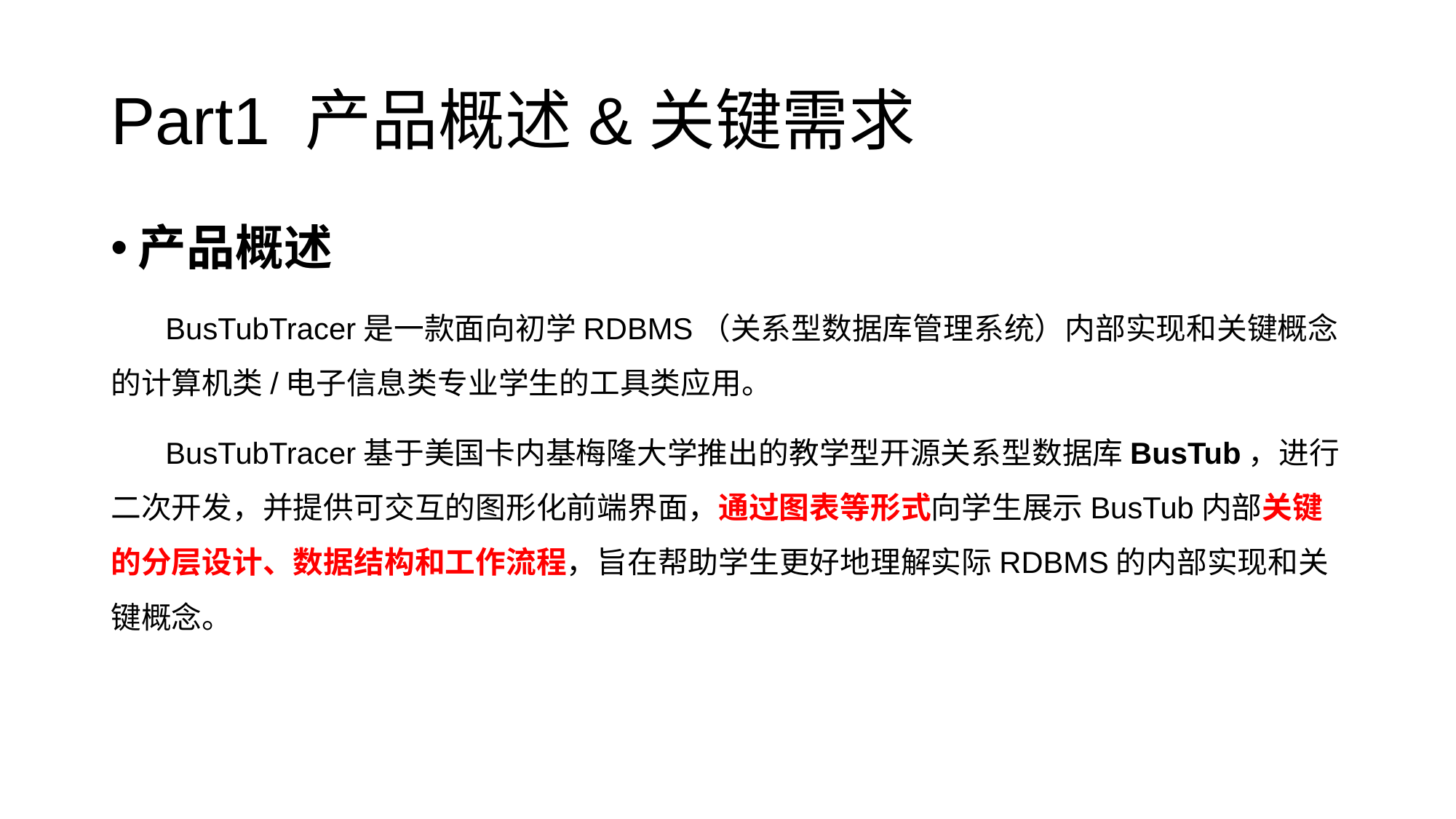

# Part1 产品概述&关键需求
产品概述
BusTubTracer是一款面向初学RDBMS（关系型数据库管理系统）内部实现和关键概念的计算机类/电子信息类专业学生的工具类应用。
BusTubTracer基于美国卡内基梅隆大学推出的教学型开源关系型数据库BusTub，进行二次开发，并提供可交互的图形化前端界面，通过图表等形式向学生展示BusTub内部关键的分层设计、数据结构和工作流程，旨在帮助学生更好地理解实际RDBMS的内部实现和关键概念。